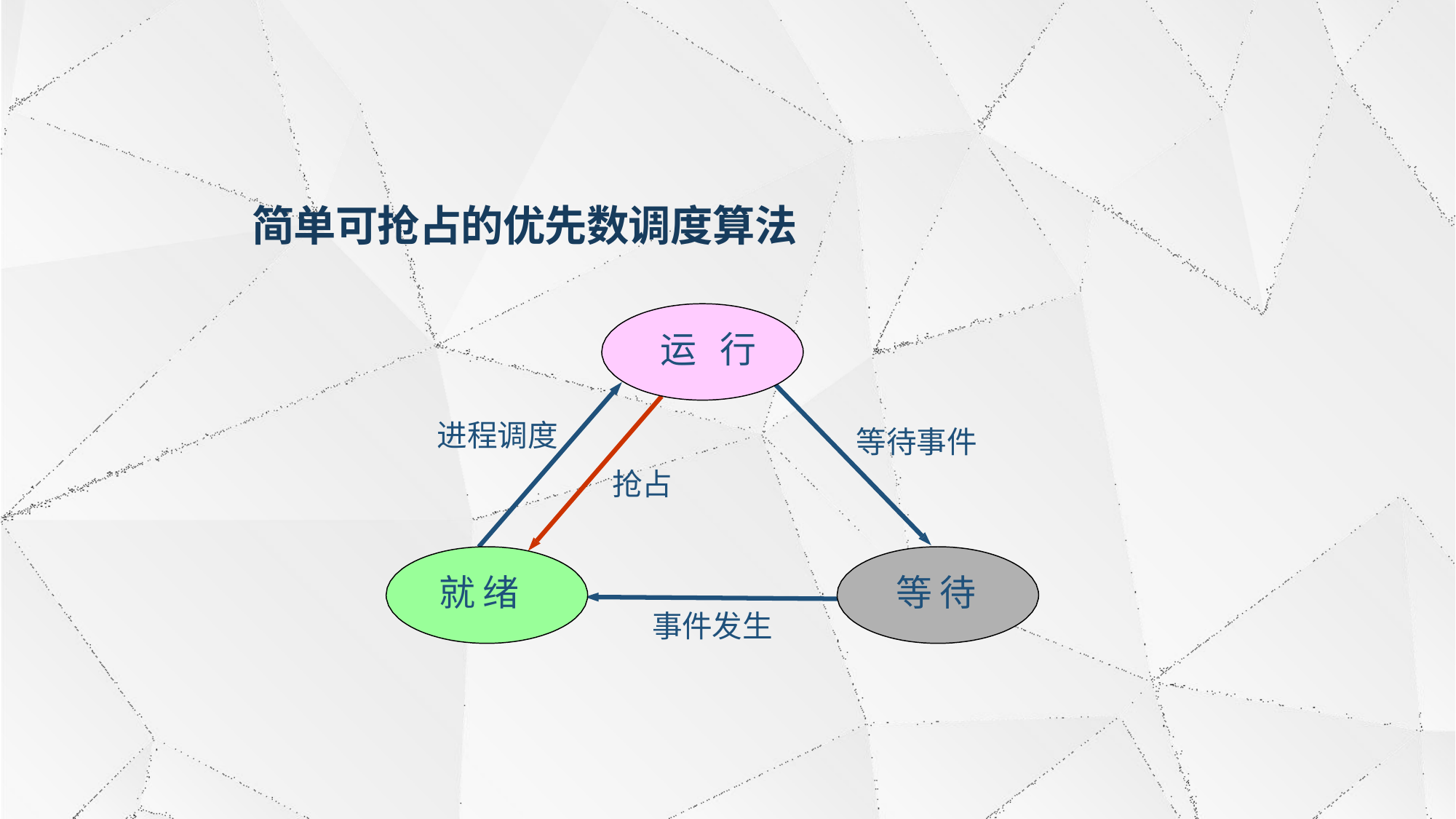

# 简单可抢占的优先数调度算法

运	行

进程调度
等待事件
抢占

就 绪
等 待
事件发生